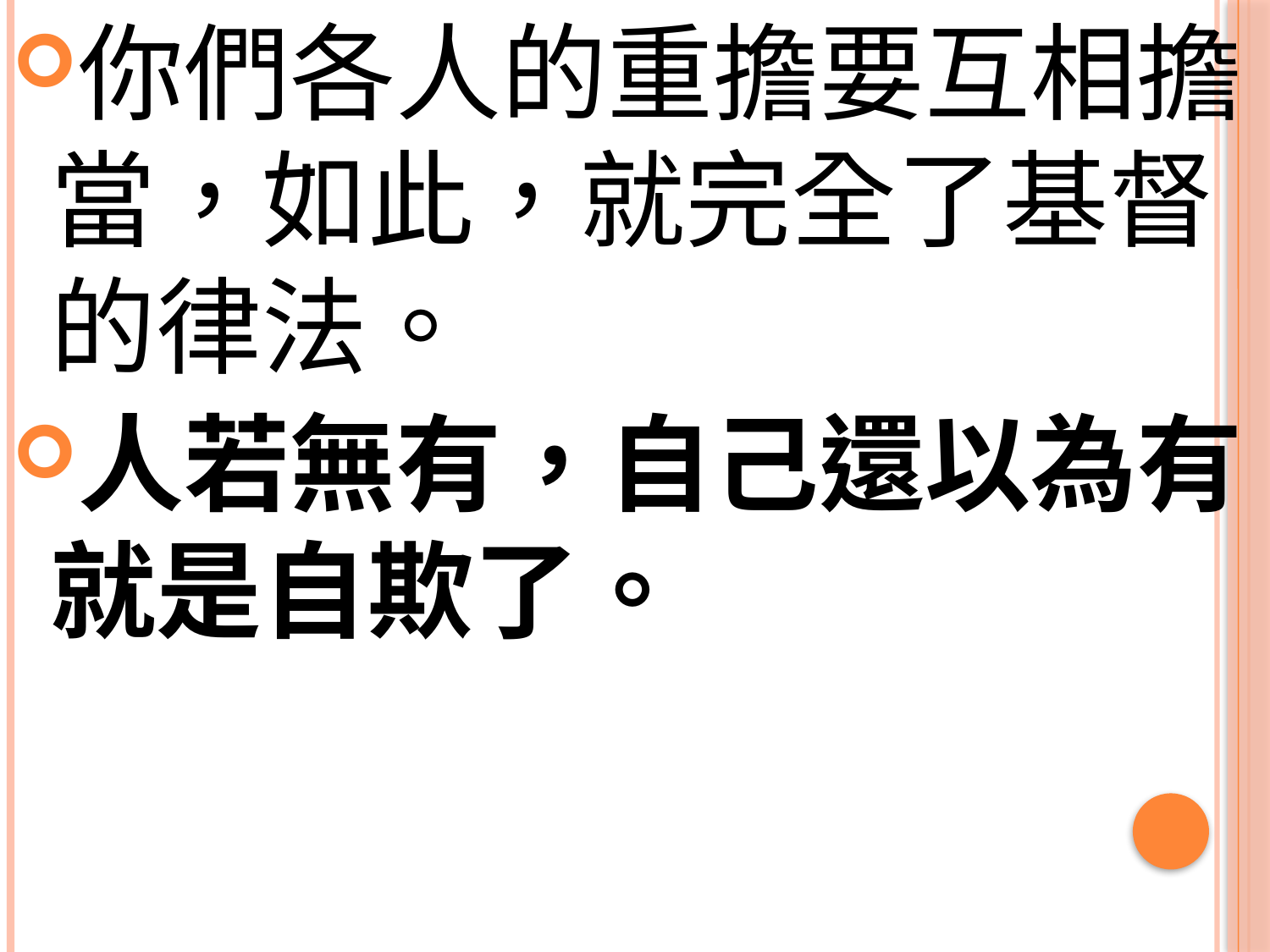

你們各人的重擔要互相擔當，如此，就完全了基督的律法。
人若無有，自己還以為有，就是自欺了。